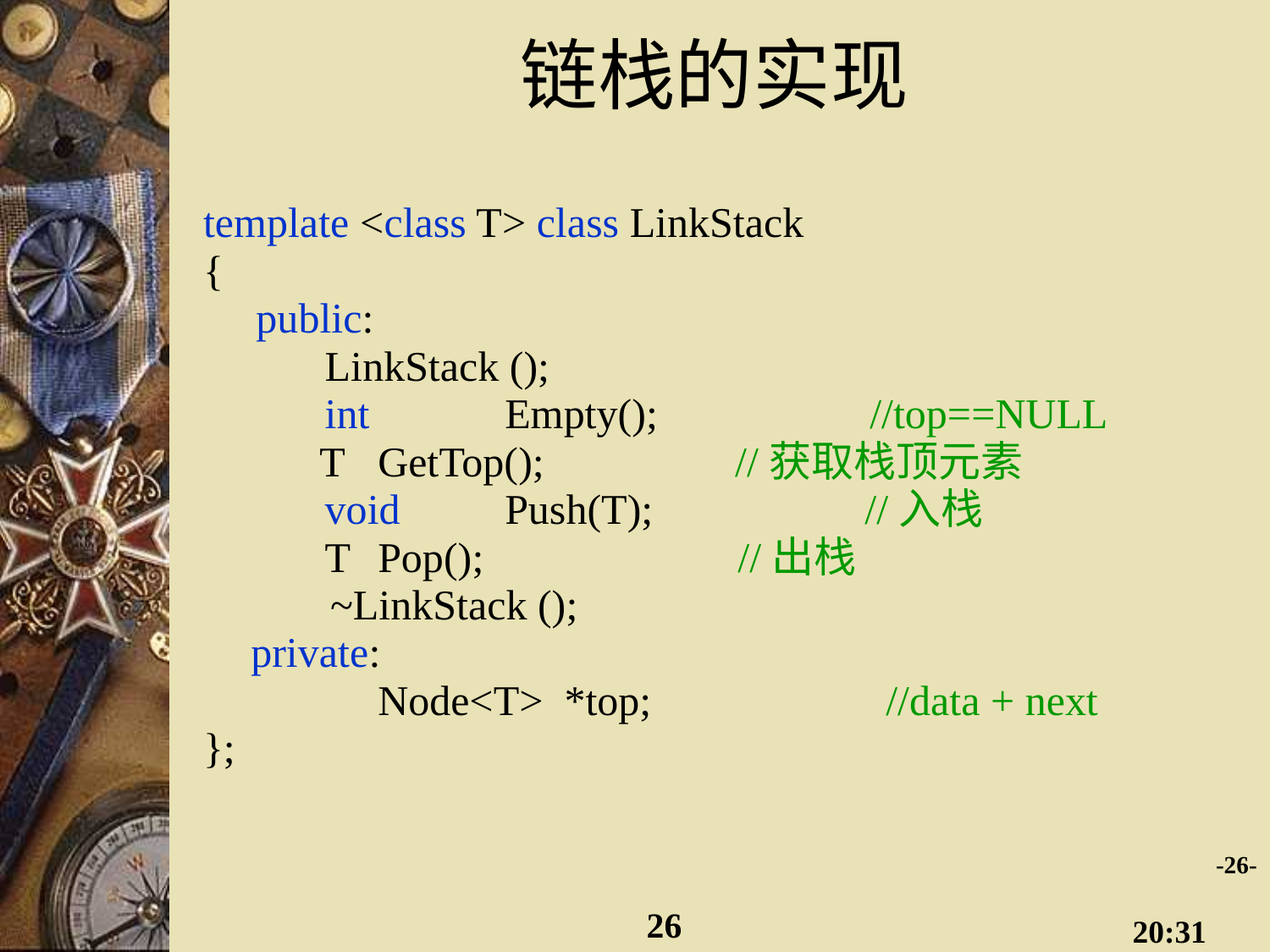

# 链栈的实现
template <class T> class LinkStack
{
     public:
  	       LinkStack ();
	       int 	Empty();                    //top==NULL
           T 	GetTop();                  //获取栈顶元素
	       void 	Push(T);                    //入栈
 	       T 	Pop();                        //出栈
            ~LinkStack ();
	private:
		Node<T>  *top; 		//data + next
};
-26-